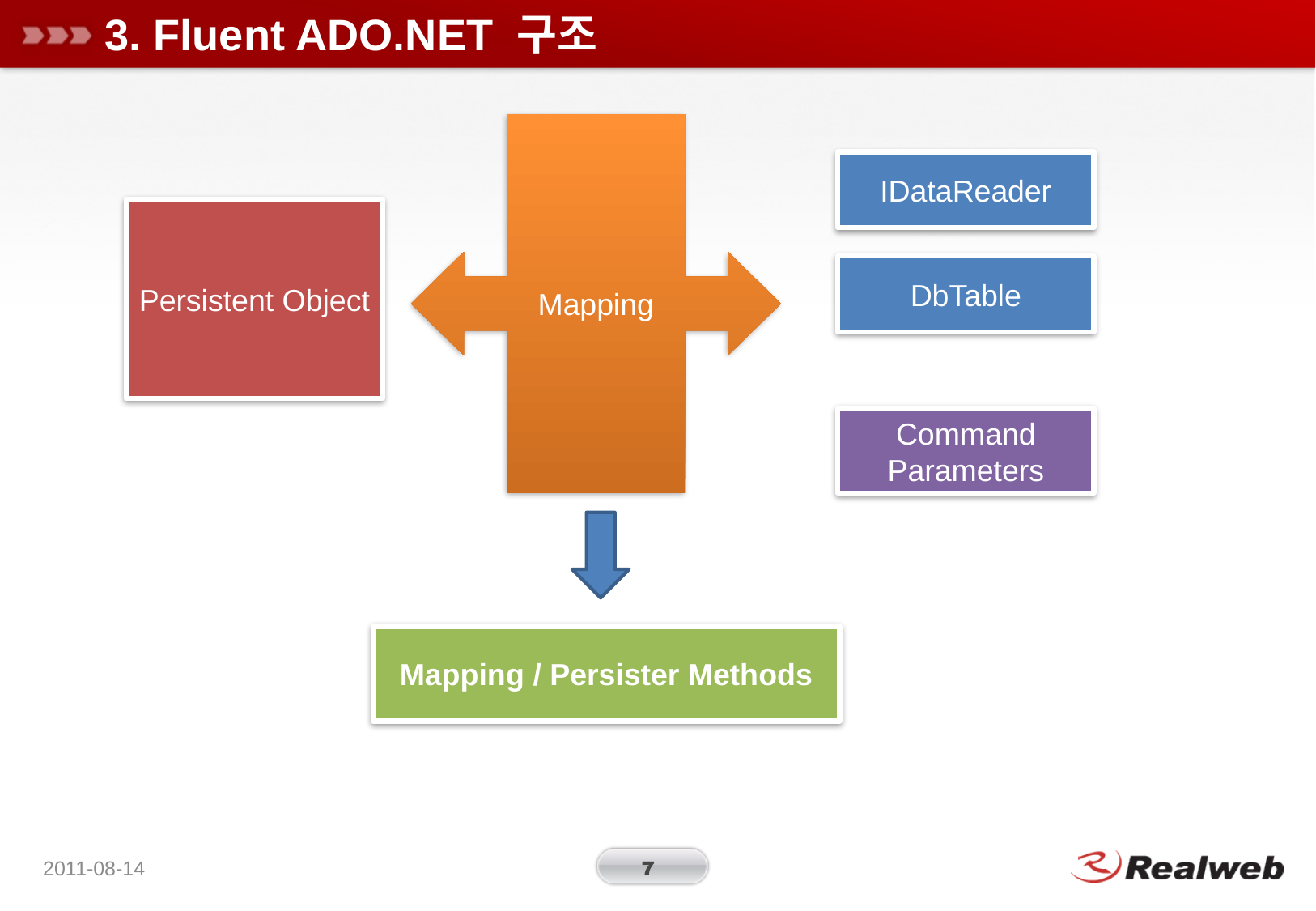

# 3. Fluent ADO.NET 구조
Mapping
IDataReader
Persistent Object
DbTable
Command Parameters

Mapping / Persister Methods
2011-08-14
7